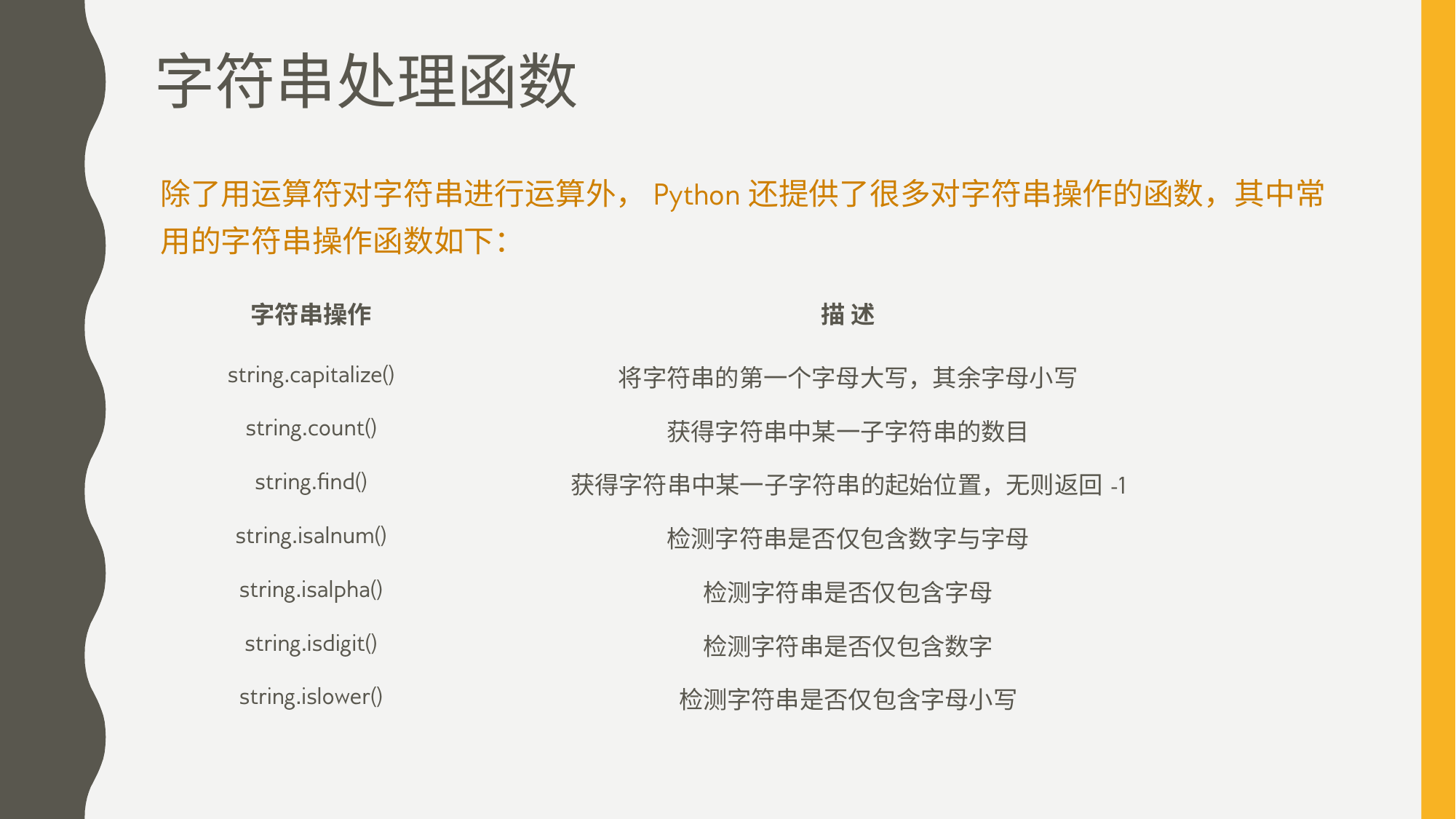

# 字符串处理函数
除了用运算符对字符串进行运算外，Python还提供了很多对字符串操作的函数，其中常用的字符串操作函数如下：

| 字符串操作 | 描 述 |
| --- | --- |
| string.capitalize() | 将字符串的第一个字母大写，其余字母小写 |
| string.count() | 获得字符串中某一子字符串的数目 |
| string.find() | 获得字符串中某一子字符串的起始位置，无则返回-1 |
| string.isalnum() | 检测字符串是否仅包含数字与字母 |
| string.isalpha() | 检测字符串是否仅包含字母 |
| string.isdigit() | 检测字符串是否仅包含数字 |
| string.islower() | 检测字符串是否仅包含字母小写 |